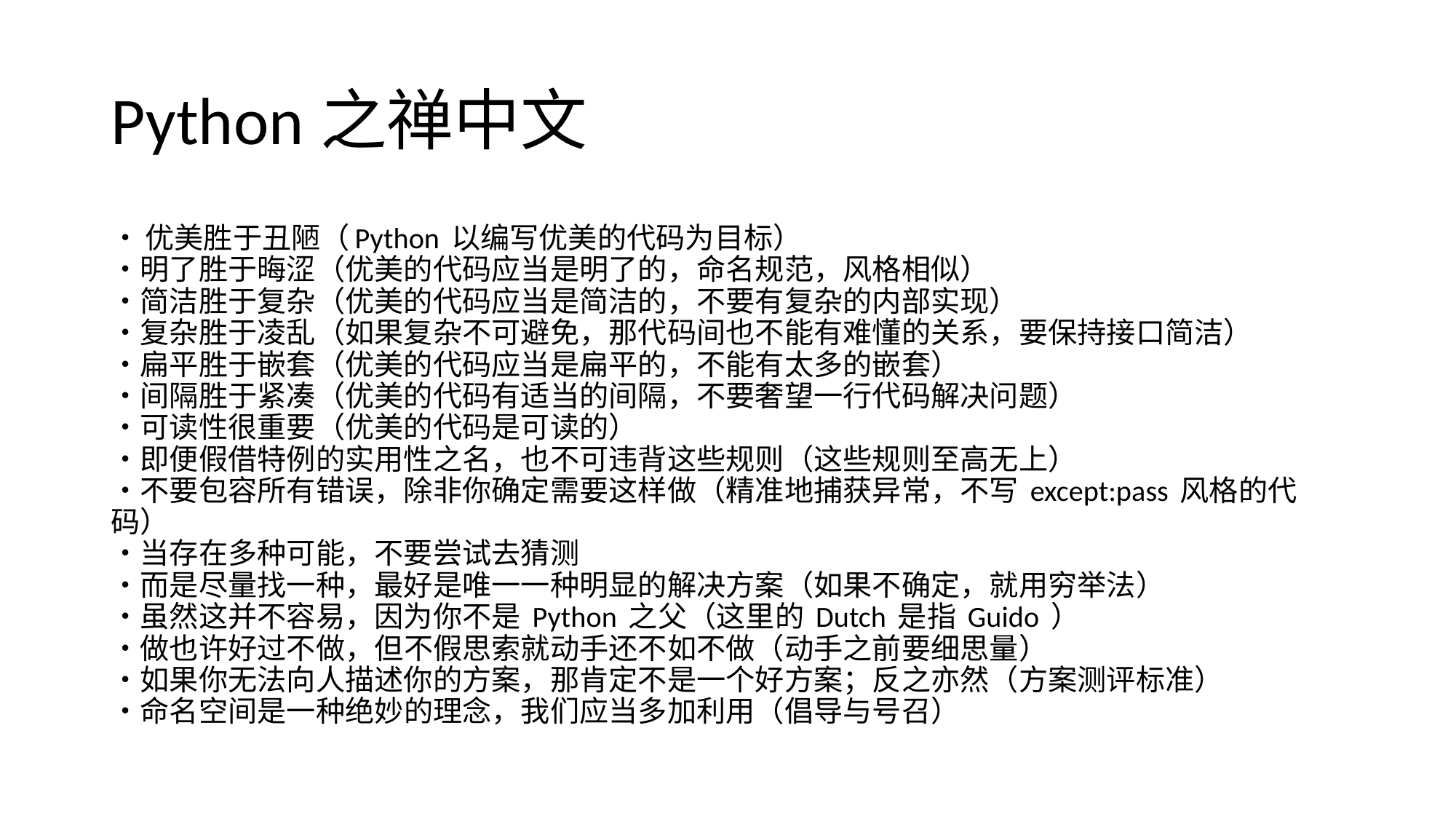

# Python之禅中文
•优美胜于丑陋（Python 以编写优美的代码为目标）
•明了胜于晦涩（优美的代码应当是明了的，命名规范，风格相似）
•简洁胜于复杂（优美的代码应当是简洁的，不要有复杂的内部实现）
•复杂胜于凌乱（如果复杂不可避免，那代码间也不能有难懂的关系，要保持接口简洁）
•扁平胜于嵌套（优美的代码应当是扁平的，不能有太多的嵌套）
•间隔胜于紧凑（优美的代码有适当的间隔，不要奢望一行代码解决问题）
•可读性很重要（优美的代码是可读的）
•即便假借特例的实用性之名，也不可违背这些规则（这些规则至高无上）
•不要包容所有错误，除非你确定需要这样做（精准地捕获异常，不写 except:pass 风格的代码）
•当存在多种可能，不要尝试去猜测
•而是尽量找一种，最好是唯一一种明显的解决方案（如果不确定，就用穷举法）
•虽然这并不容易，因为你不是 Python 之父（这里的 Dutch 是指 Guido ）
•做也许好过不做，但不假思索就动手还不如不做（动手之前要细思量）
•如果你无法向人描述你的方案，那肯定不是一个好方案；反之亦然（方案测评标准）
•命名空间是一种绝妙的理念，我们应当多加利用（倡导与号召）